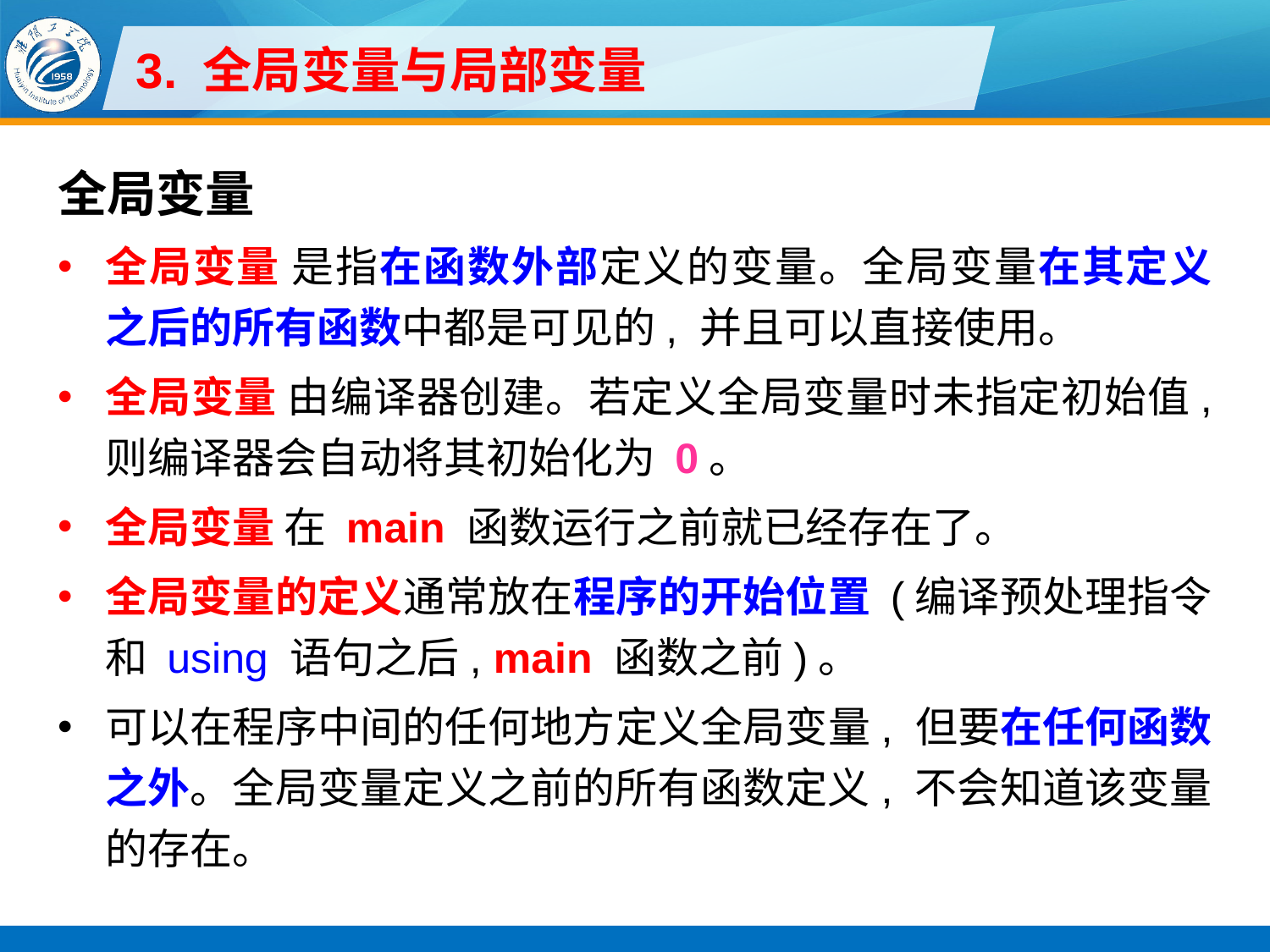

# 3. 全局变量与局部变量
全局变量
全局变量 是指在函数外部定义的变量。全局变量在其定义之后的所有函数中都是可见的, 并且可以直接使用。
全局变量 由编译器创建。若定义全局变量时未指定初始值, 则编译器会自动将其初始化为 0。
全局变量 在 main 函数运行之前就已经存在了。
全局变量的定义通常放在程序的开始位置 (编译预处理指令和 using 语句之后, main 函数之前)。
可以在程序中间的任何地方定义全局变量, 但要在任何函数之外。全局变量定义之前的所有函数定义, 不会知道该变量的存在。